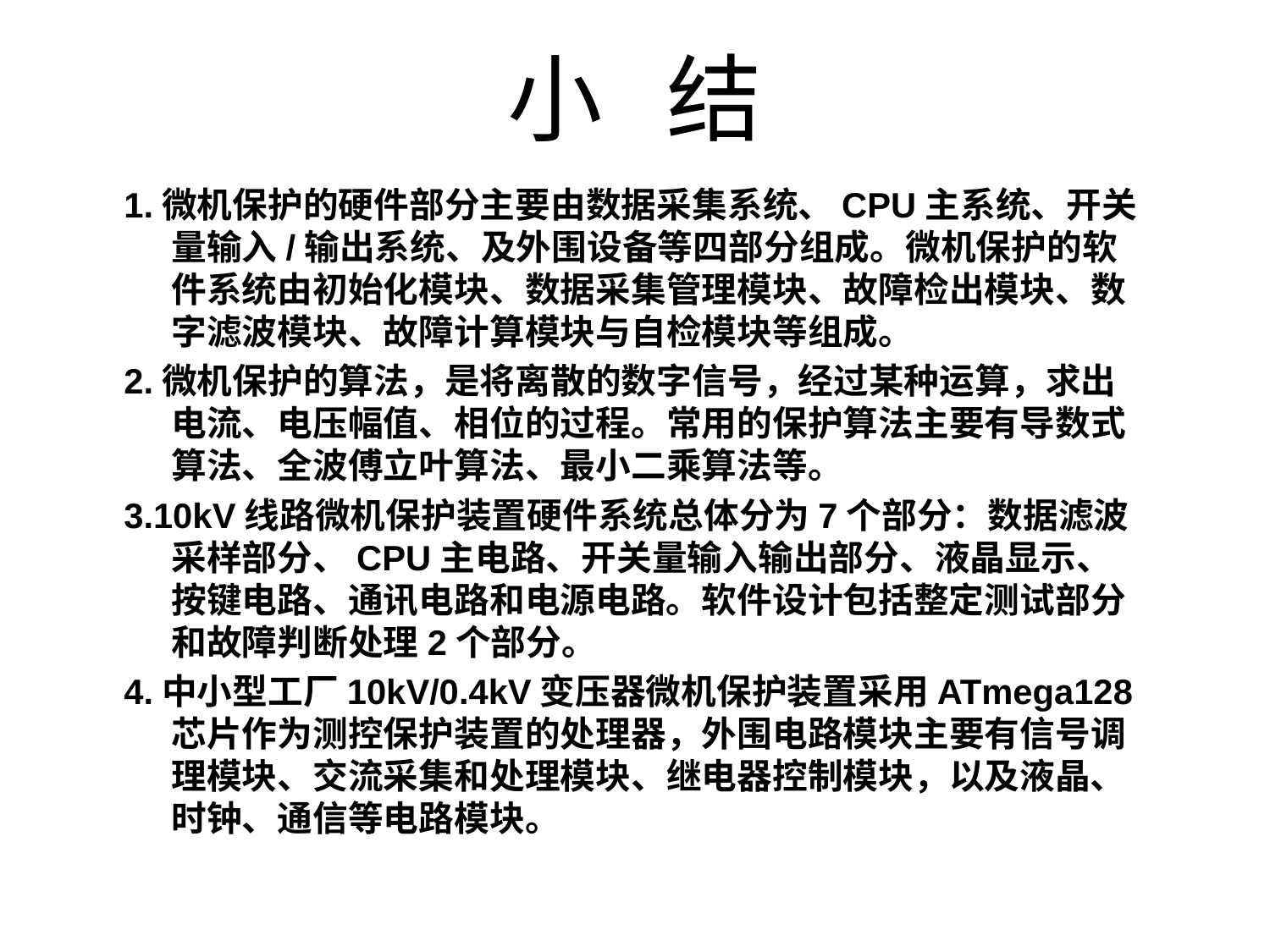

# 小   结
1.微机保护的硬件部分主要由数据采集系统、CPU主系统、开关量输入/输出系统、及外围设备等四部分组成。微机保护的软件系统由初始化模块、数据采集管理模块、故障检出模块、数字滤波模块、故障计算模块与自检模块等组成。
2.微机保护的算法，是将离散的数字信号，经过某种运算，求出电流、电压幅值、相位的过程。常用的保护算法主要有导数式算法、全波傅立叶算法、最小二乘算法等。
3.10kV线路微机保护装置硬件系统总体分为7个部分：数据滤波采样部分、CPU主电路、开关量输入输出部分、液晶显示、按键电路、通讯电路和电源电路。软件设计包括整定测试部分和故障判断处理2个部分。
4.中小型工厂10kV/0.4kV变压器微机保护装置采用ATmega128芯片作为测控保护装置的处理器，外围电路模块主要有信号调理模块、交流采集和处理模块、继电器控制模块，以及液晶、时钟、通信等电路模块。